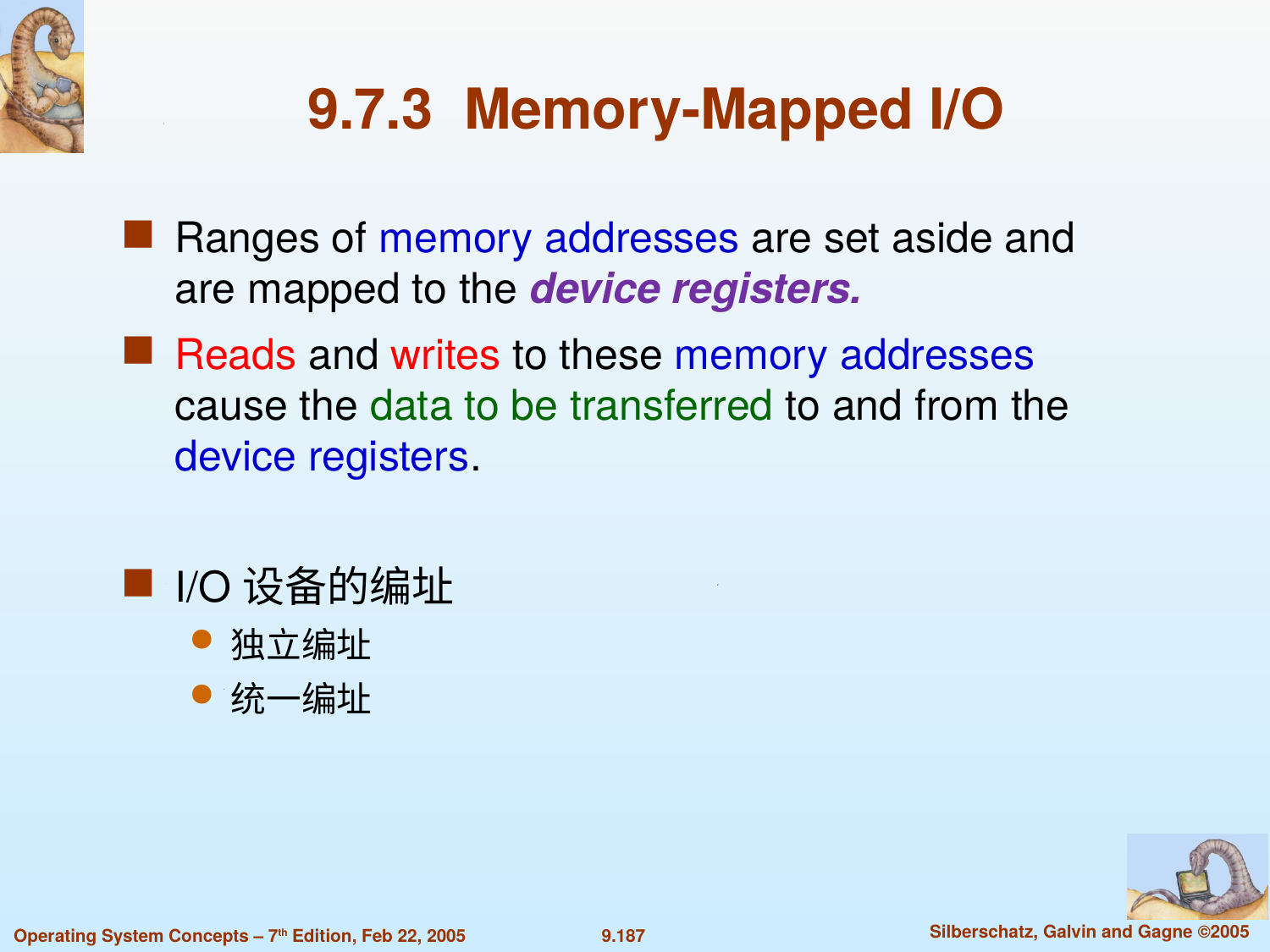

9.7.3  Memory-Mapped I/O
Ranges of memory addresses are set aside and are mapped to the device registers.
Reads and writes to these memory addresses cause the data to be transferred to and from the device registers.

I/O设备的编址
独立编址
统一编址